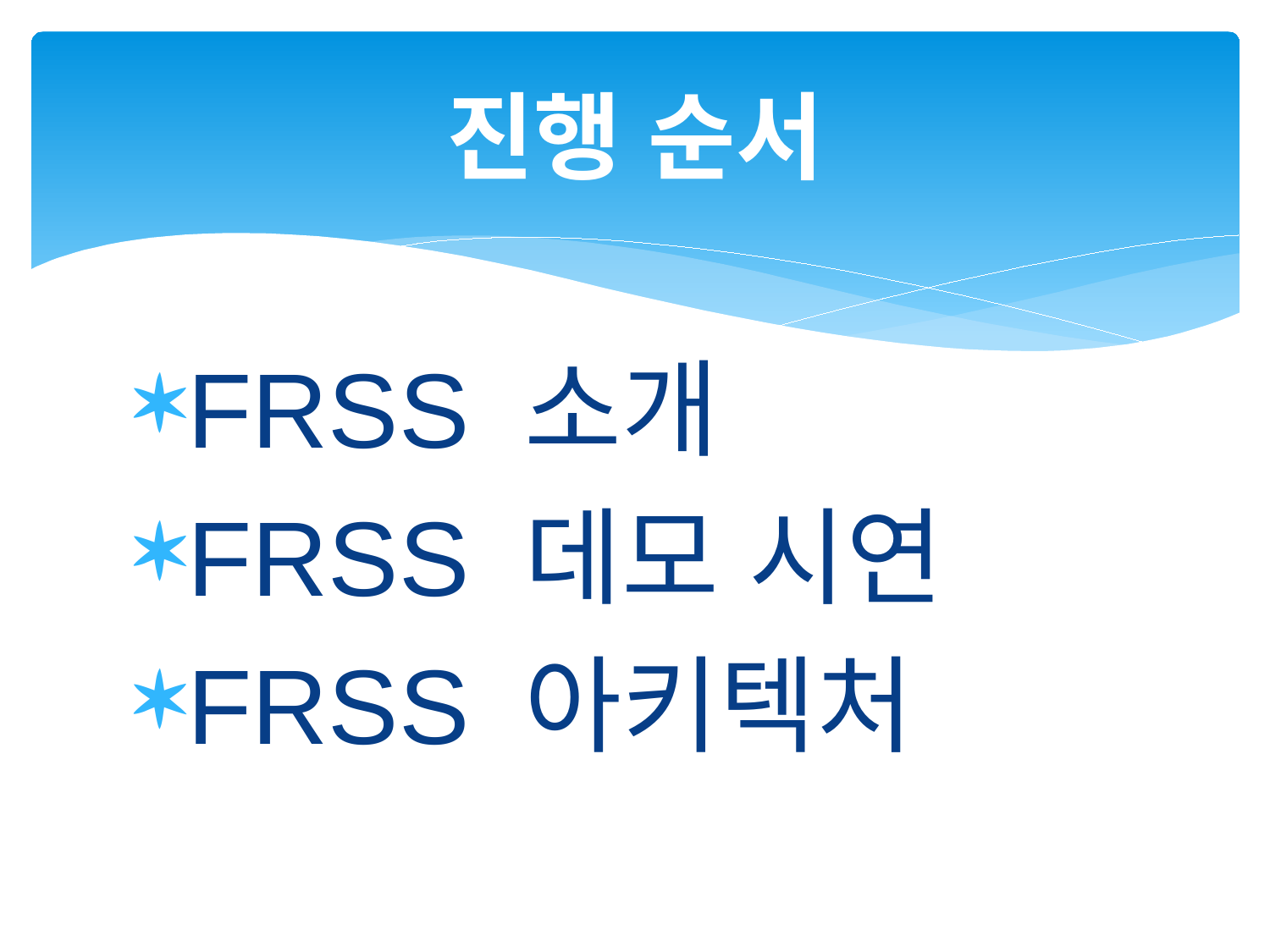

# 진행 순서
FRSS 소개
FRSS 데모 시연
FRSS 아키텍처